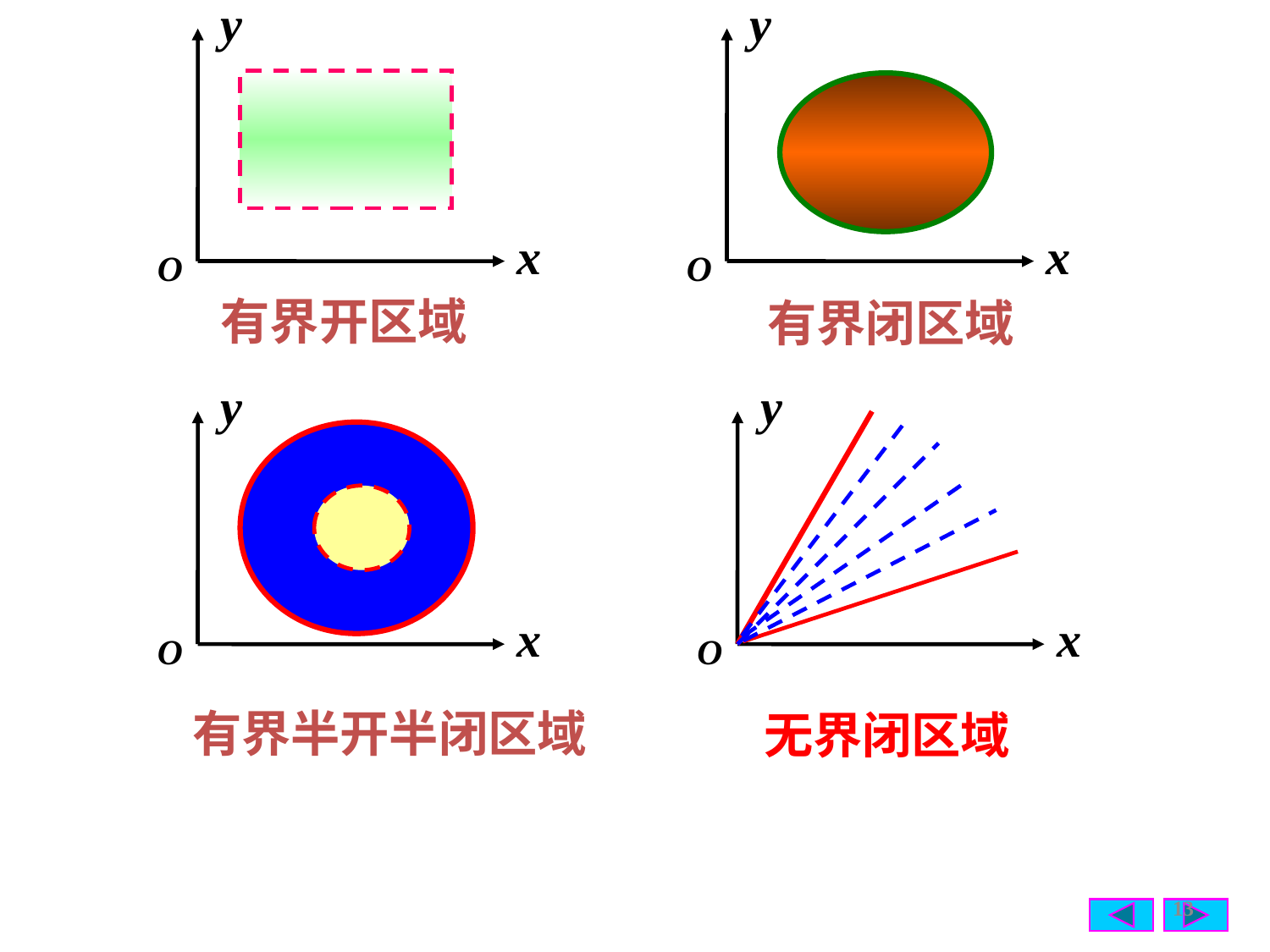

y

x
O

y

x
O

有界开区域
有界闭区域
y

x
O

y

x
O

有界半开半闭区域
无界闭区域
13